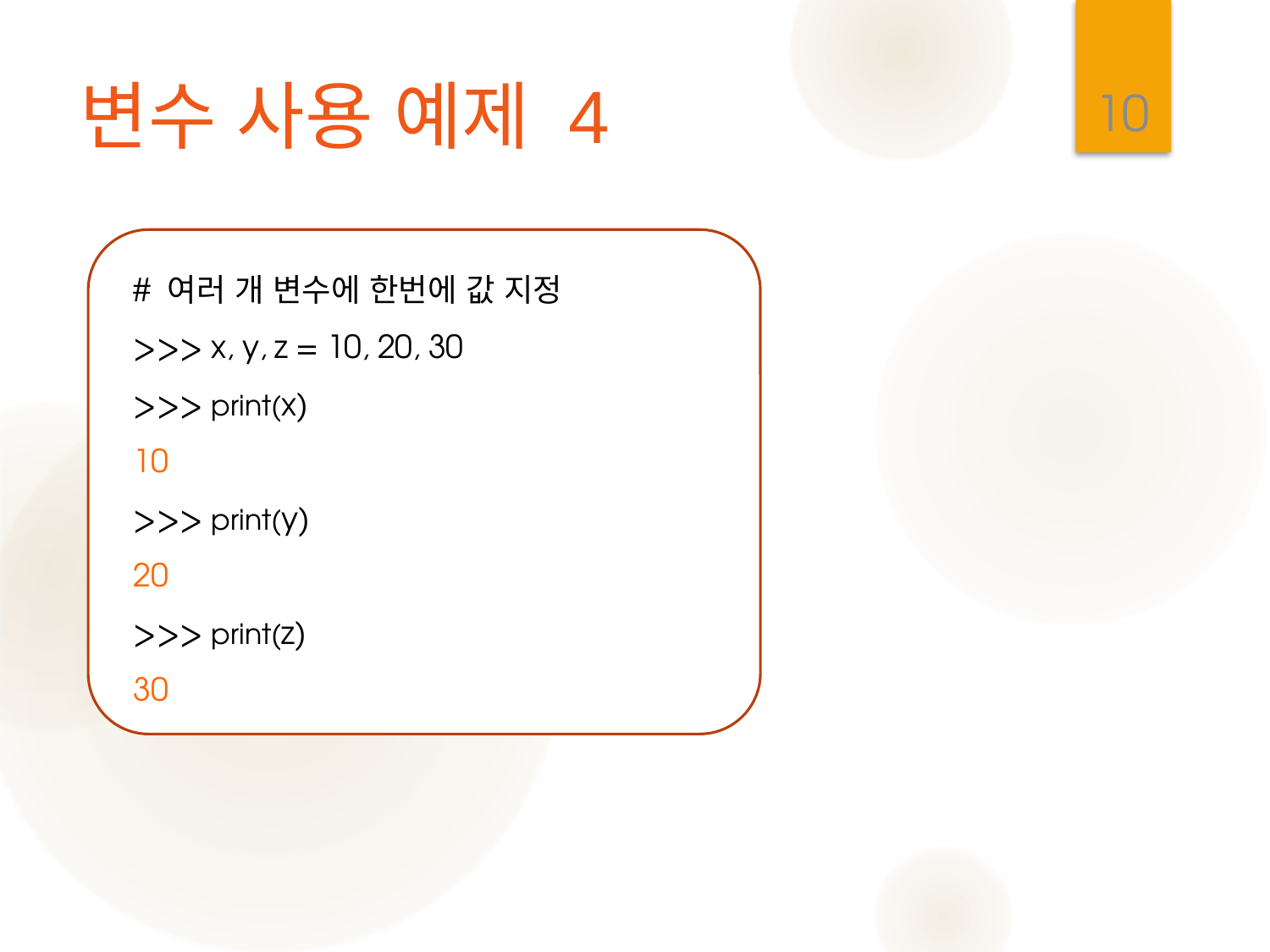

10
# 변수 사용 예제 4

# 여러 개 변수에 한번에 값 지정
>>> x, y, z = 10, 20, 30
>>> print(x)
10
>>> print(y)
20
>>> print(z)
30